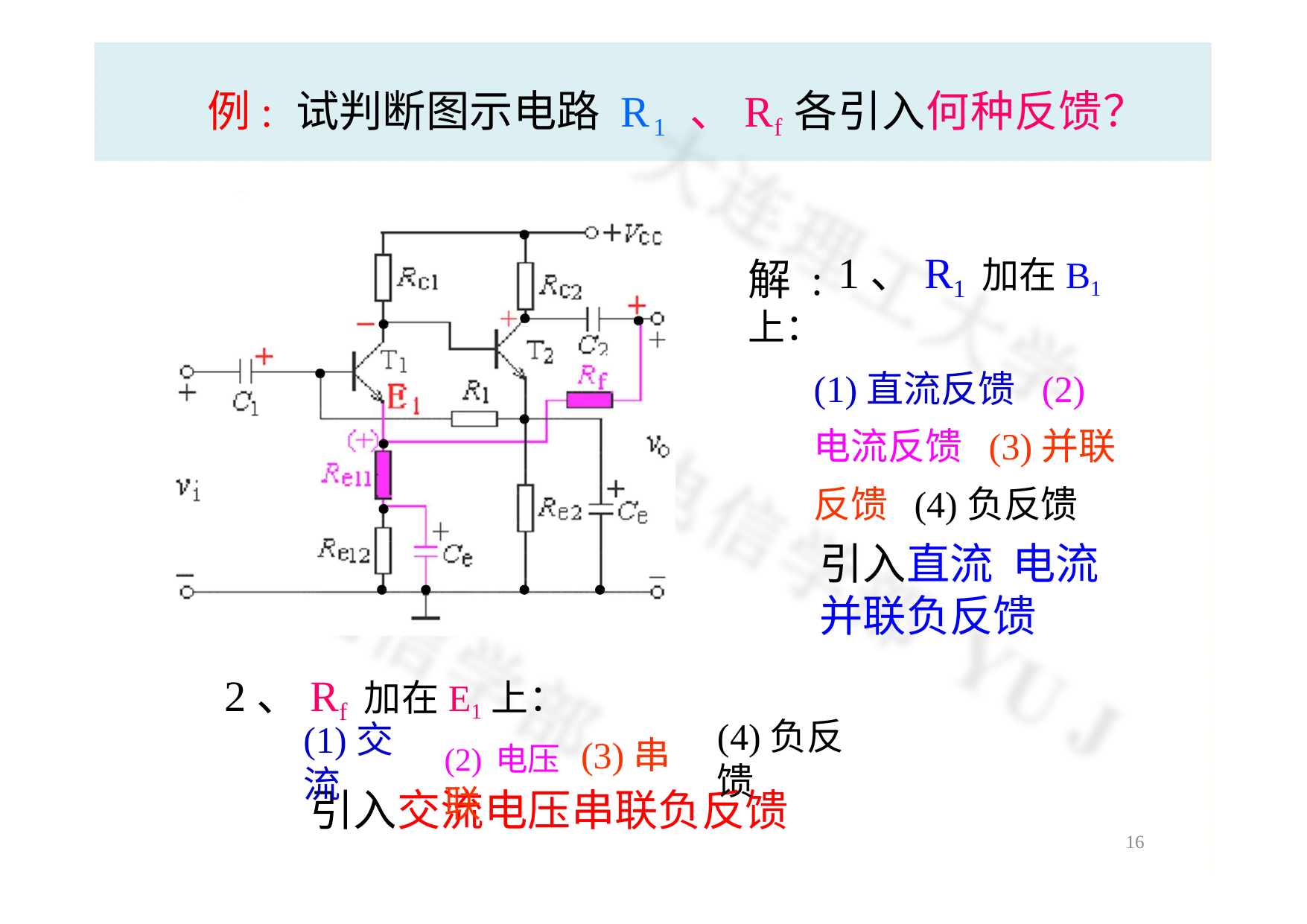

# 例: 试判断图示电路 R1 、Rf各引入何种反馈？

解: 1、R1 加在B1上：
(1)直流反馈  (2)电流反馈  (3)并联反馈  (4)负反馈
引入直流  电流并联负反馈
2、Rf 加在E1上：

(2)电压 (3)串联
(4)负反馈
(1)交流
引入交流电压串联负反馈
16